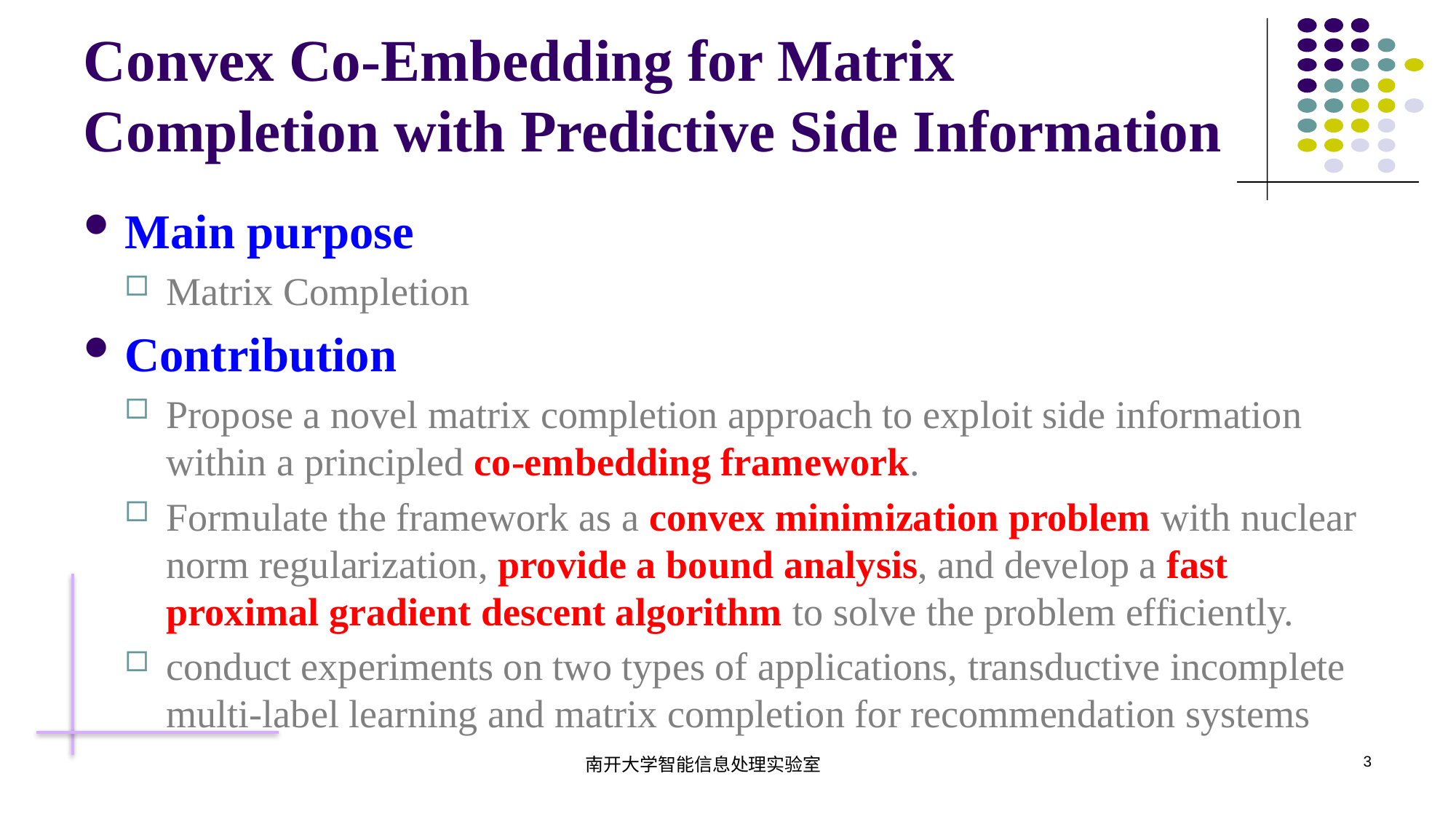

# Convex Co-Embedding for Matrix Completion with Predictive Side Information
Main purpose
Matrix Completion
Contribution
Propose a novel matrix completion approach to exploit side information within a principled co-embedding framework.
Formulate the framework as a convex minimization problem with nuclear norm regularization, provide a bound analysis, and develop a fast proximal gradient descent algorithm to solve the problem efficiently.
conduct experiments on two types of applications, transductive incomplete multi-label learning and matrix completion for recommendation systems
3
南开大学智能信息处理实验室